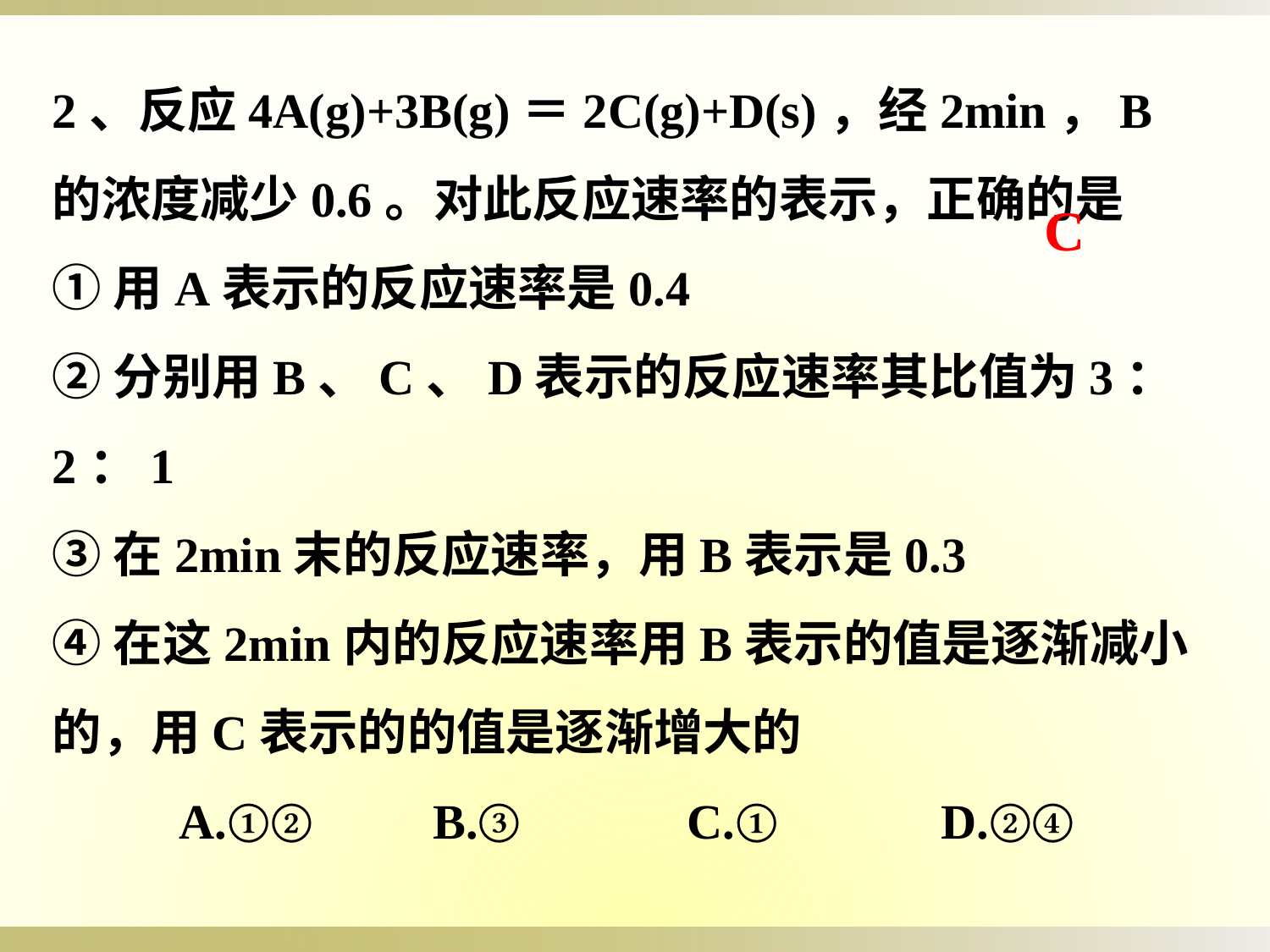

2、反应4A(g)+3B(g)＝2C(g)+D(s)，经2min，B的浓度减少0.6。对此反应速率的表示，正确的是
①用A表示的反应速率是0.4
②分别用B、C、D表示的反应速率其比值为3：2：1
③在2min末的反应速率，用B表示是0.3
④在这2min内的反应速率用B表示的值是逐渐减小的，用C表示的的值是逐渐增大的
	A.①②    	B.③    	C.①    	D.②④
C